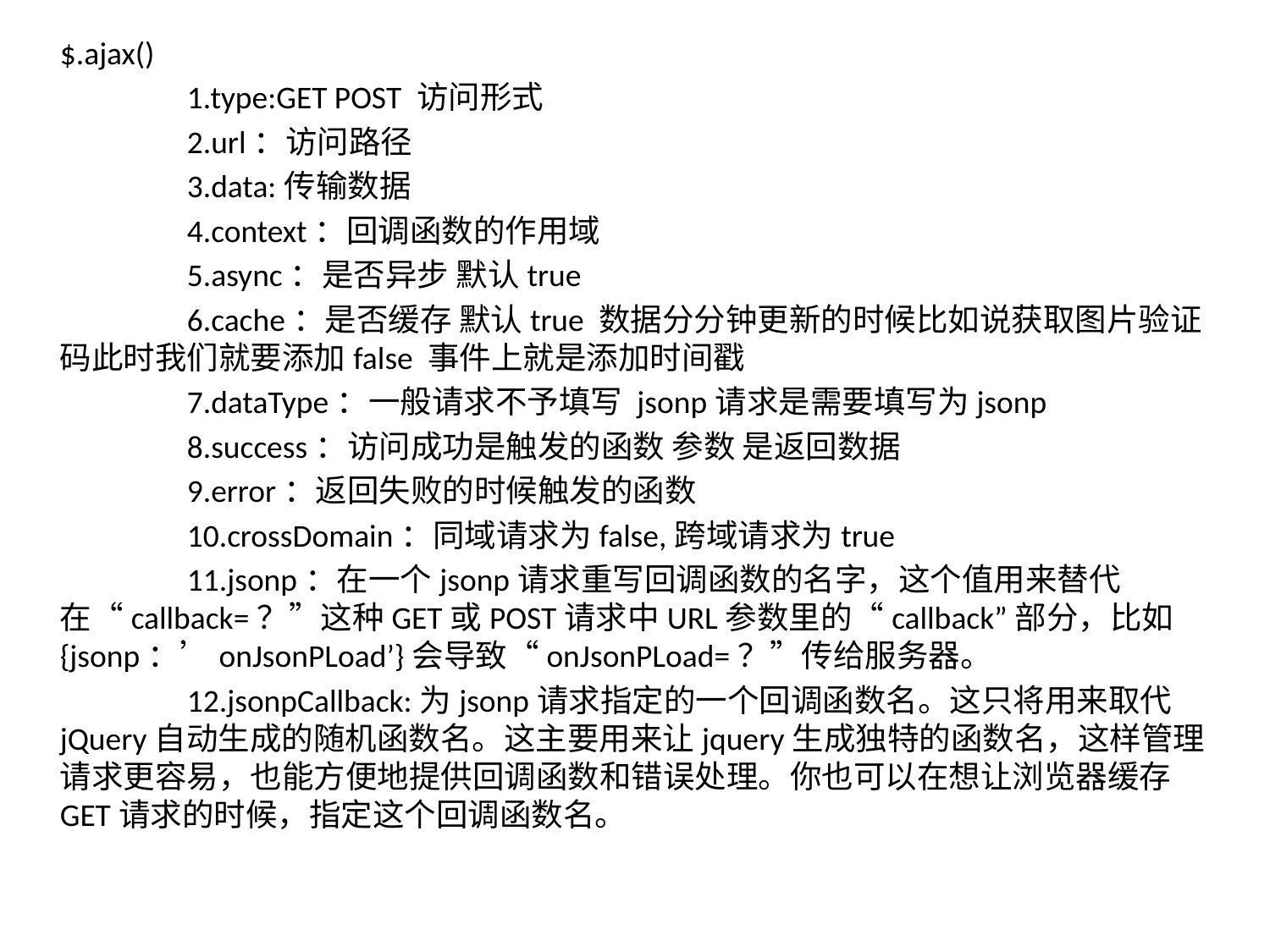

Title
$.ajax()
	1.type:GET POST 访问形式
	2.url：访问路径
	3.data:传输数据
	4.context：回调函数的作用域
	5.async：是否异步 默认true
	6.cache：是否缓存 默认true 数据分分钟更新的时候比如说获取图片验证码此时我们就要添加false 事件上就是添加时间戳
	7.dataType：一般请求不予填写 jsonp请求是需要填写为jsonp
	8.success：访问成功是触发的函数 参数 是返回数据
	9.error：返回失败的时候触发的函数
	10.crossDomain：同域请求为false,跨域请求为true
	11.jsonp：在一个jsonp请求重写回调函数的名字，这个值用来替代在“callback=？”这种GET或POST请求中URL参数里的“callback”部分，比如{jsonp：’onJsonPLoad’}会导致“onJsonPLoad=？”传给服务器。
	12.jsonpCallback:为jsonp请求指定的一个回调函数名。这只将用来取代jQuery自动生成的随机函数名。这主要用来让jquery生成独特的函数名，这样管理请求更容易，也能方便地提供回调函数和错误处理。你也可以在想让浏览器缓存GET请求的时候，指定这个回调函数名。